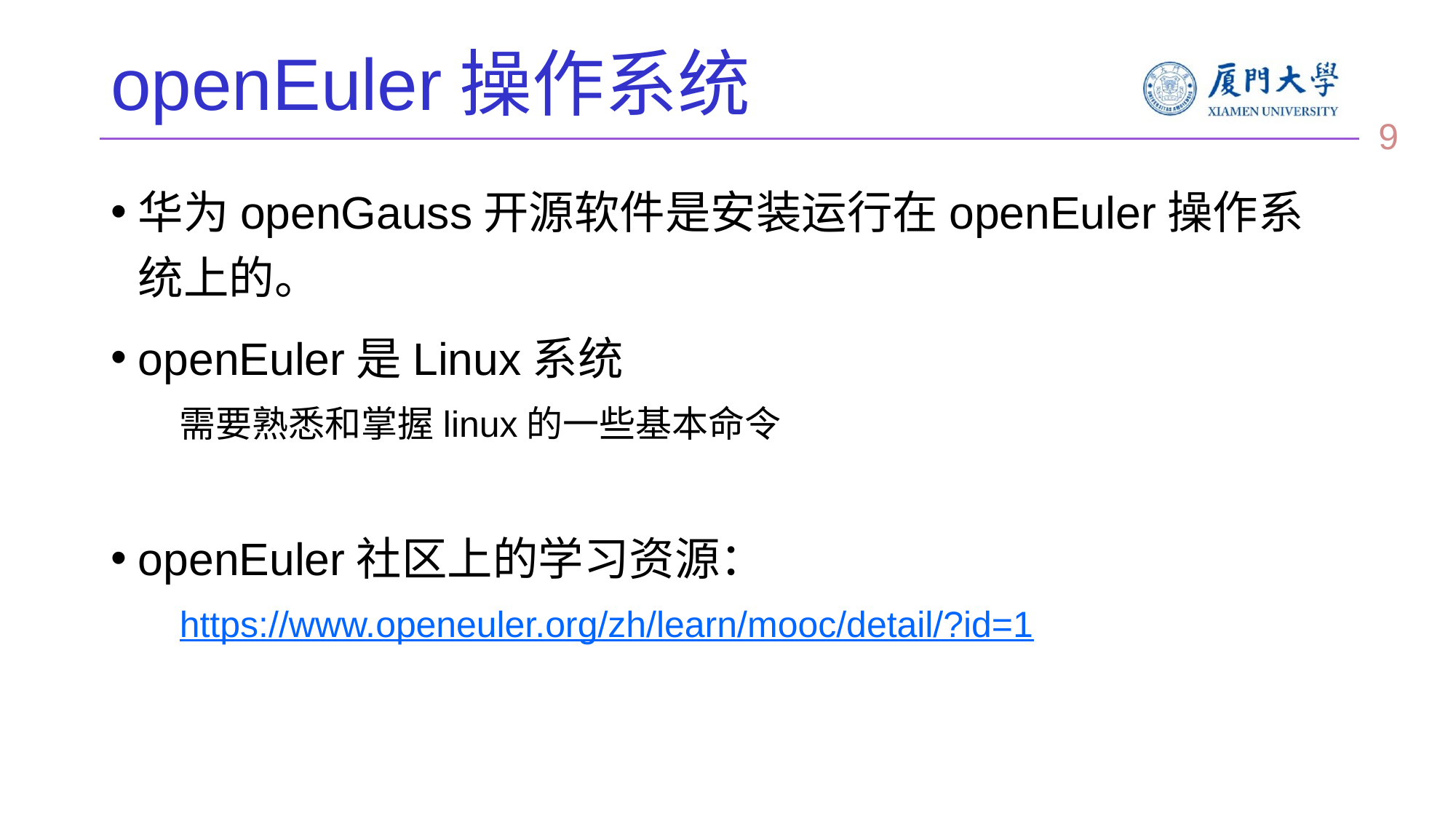

# openEuler操作系统
9
华为openGauss开源软件是安装运行在openEuler操作系统上的。
openEuler是Linux系统
需要熟悉和掌握linux的一些基本命令

openEuler社区上的学习资源：
https://www.openeuler.org/zh/learn/mooc/detail/?id=1